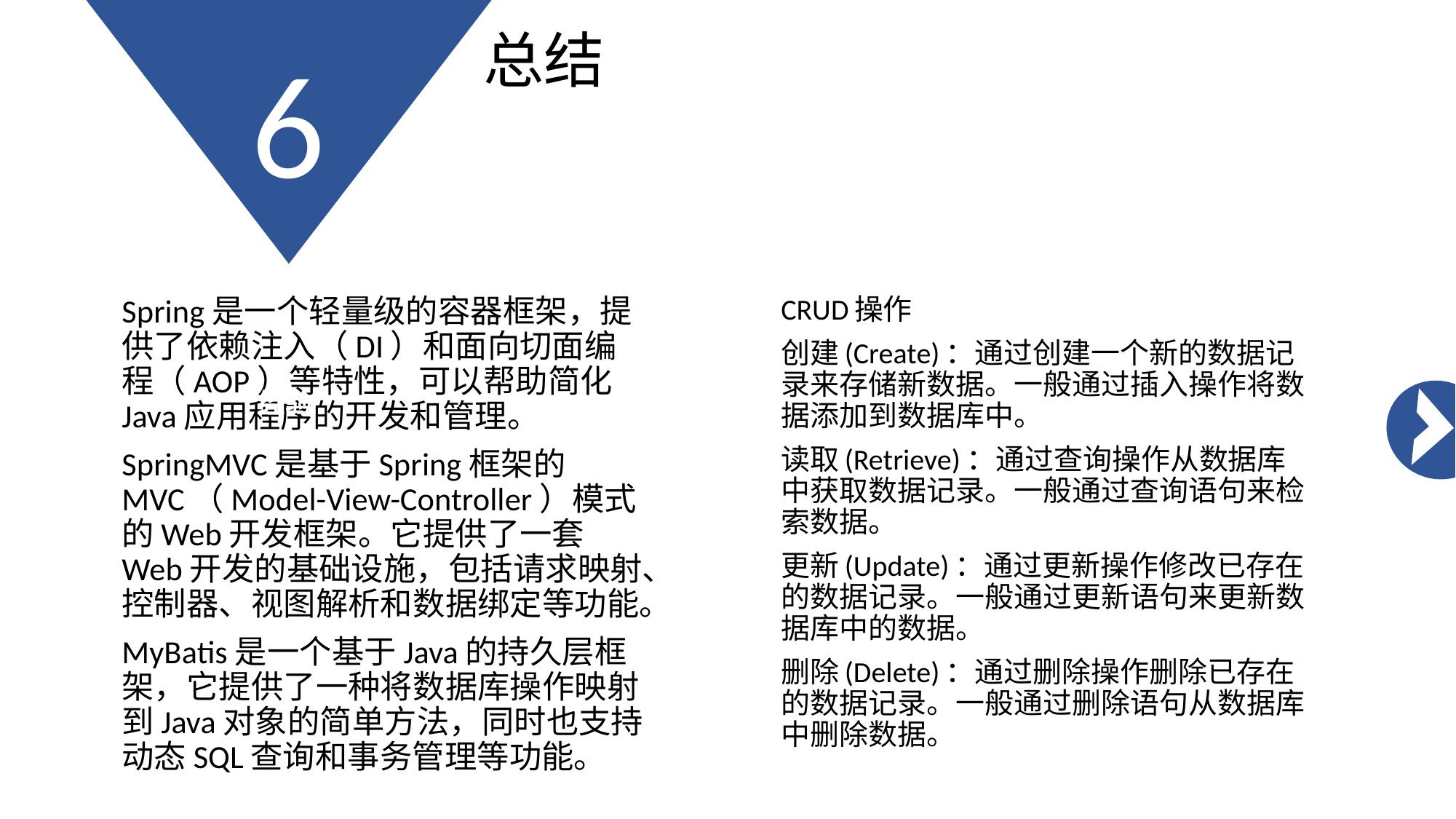

总结
6

Spring是一个轻量级的容器框架，提供了依赖注入（DI）和面向切面编程（AOP）等特性，可以帮助简化Java应用程序的开发和管理。
SpringMVC是基于Spring框架的MVC（Model-View-Controller）模式的Web开发框架。它提供了一套Web开发的基础设施，包括请求映射、控制器、视图解析和数据绑定等功能。
MyBatis是一个基于Java的持久层框架，它提供了一种将数据库操作映射到Java对象的简单方法，同时也支持动态SQL查询和事务管理等功能。
CRUD操作
创建(Create)：通过创建一个新的数据记录来存储新数据。一般通过插入操作将数据添加到数据库中。
读取(Retrieve)：通过查询操作从数据库中获取数据记录。一般通过查询语句来检索数据。
更新(Update)：通过更新操作修改已存在的数据记录。一般通过更新语句来更新数据库中的数据。
删除(Delete)：通过删除操作删除已存在的数据记录。一般通过删除语句从数据库中删除数据。
经验